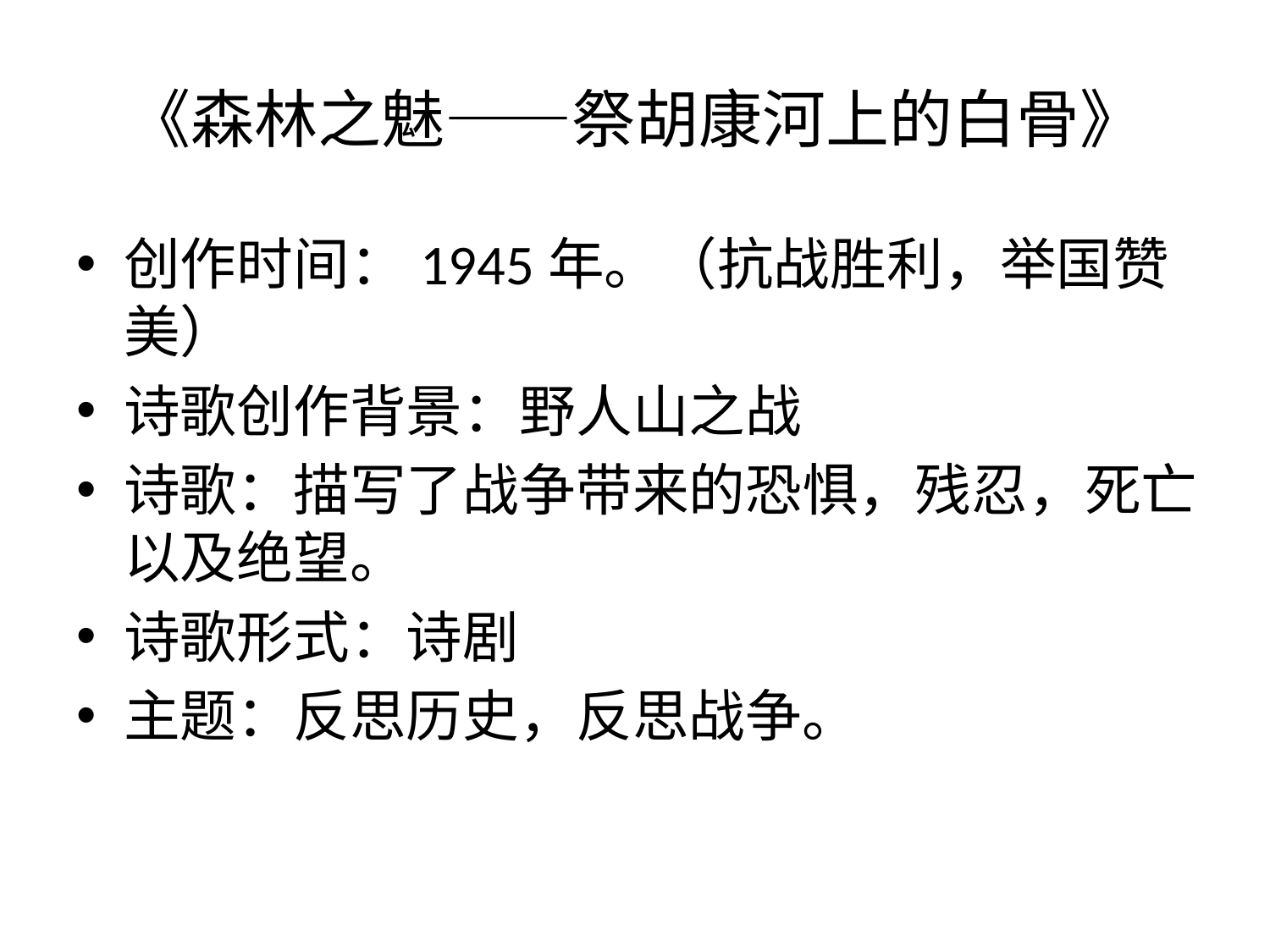

# 《森林之魅——祭胡康河上的白骨》
创作时间：1945年。（抗战胜利，举国赞美）
诗歌创作背景：野人山之战
诗歌：描写了战争带来的恐惧，残忍，死亡以及绝望。
诗歌形式：诗剧
主题：反思历史，反思战争。